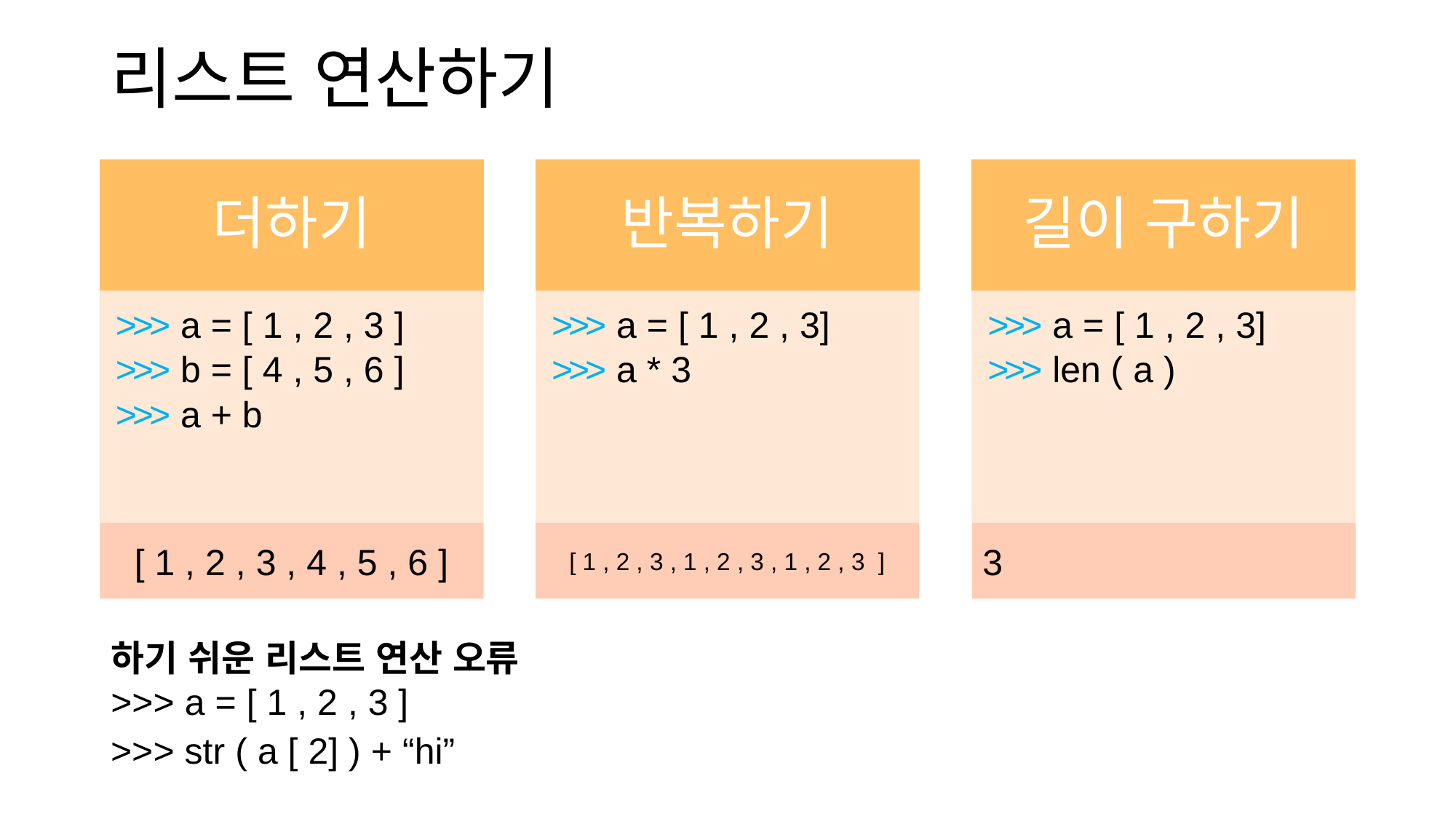

# 리스트 연산하기
더하기
>>> a = [ 1 , 2 , 3 ]
>>> b = [ 4 , 5 , 6 ]
>>> a + b
반복하기
>>> a = [ 1 , 2 , 3]
>>> a * 3
길이 구하기
>>> a = [ 1 , 2 , 3]
>>> len ( a )
3
[ 1 , 2 , 3 , 1 , 2 , 3 , 1 , 2 , 3  ]
[ 1 , 2 , 3 , 4 , 5 , 6 ]
하기 쉬운 리스트 연산 오류
>>> a = [ 1 , 2 , 3 ]
>>> a [ 2 ] + “hi”
>>> str ( a [ 2] ) + “hi”